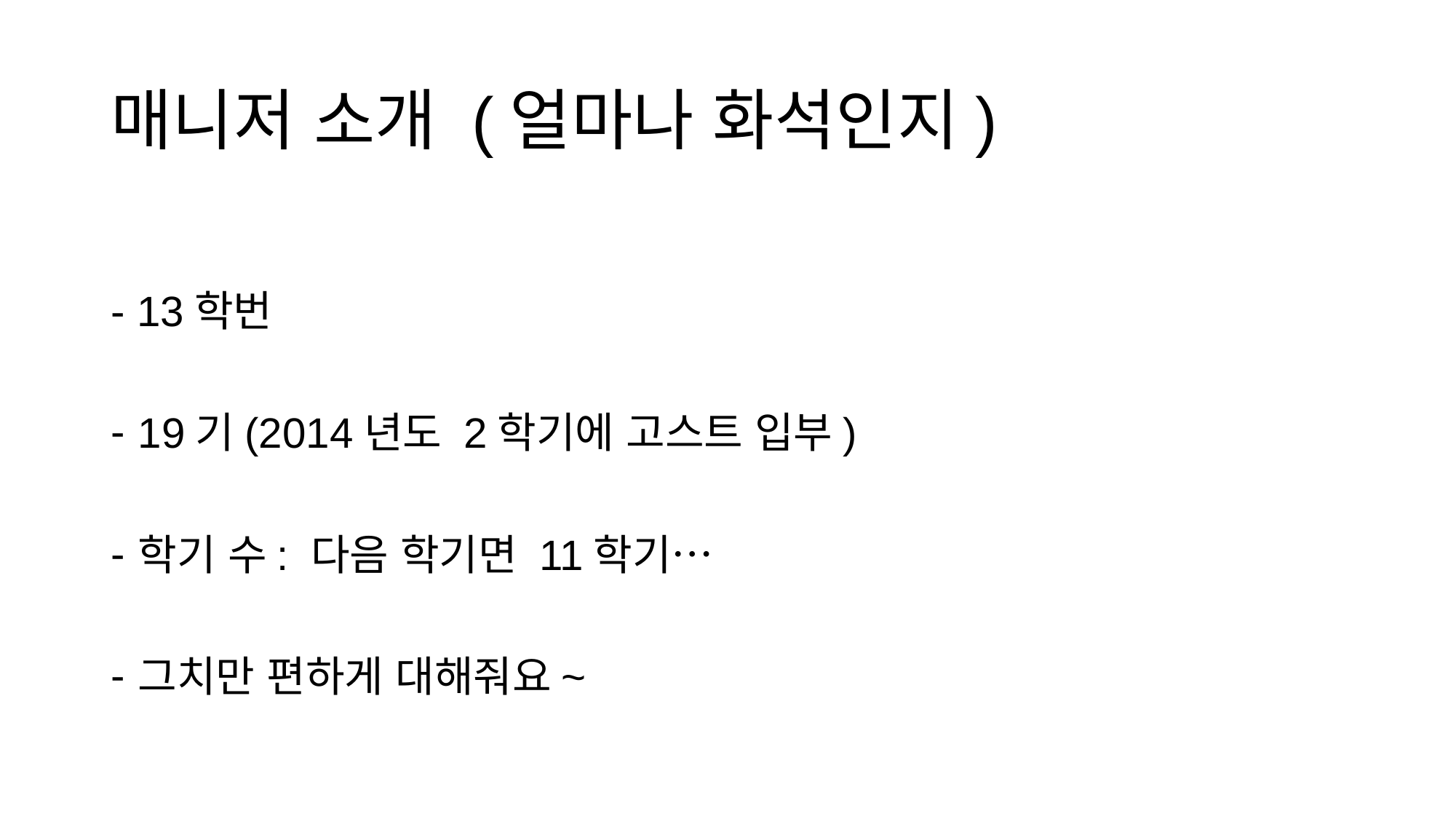

# 매니저 소개 (얼마나 화석인지)

- 13학번

19기(2014년도 2학기에 고스트 입부)

학기 수: 다음 학기면 11학기…

그치만 편하게 대해줘요~